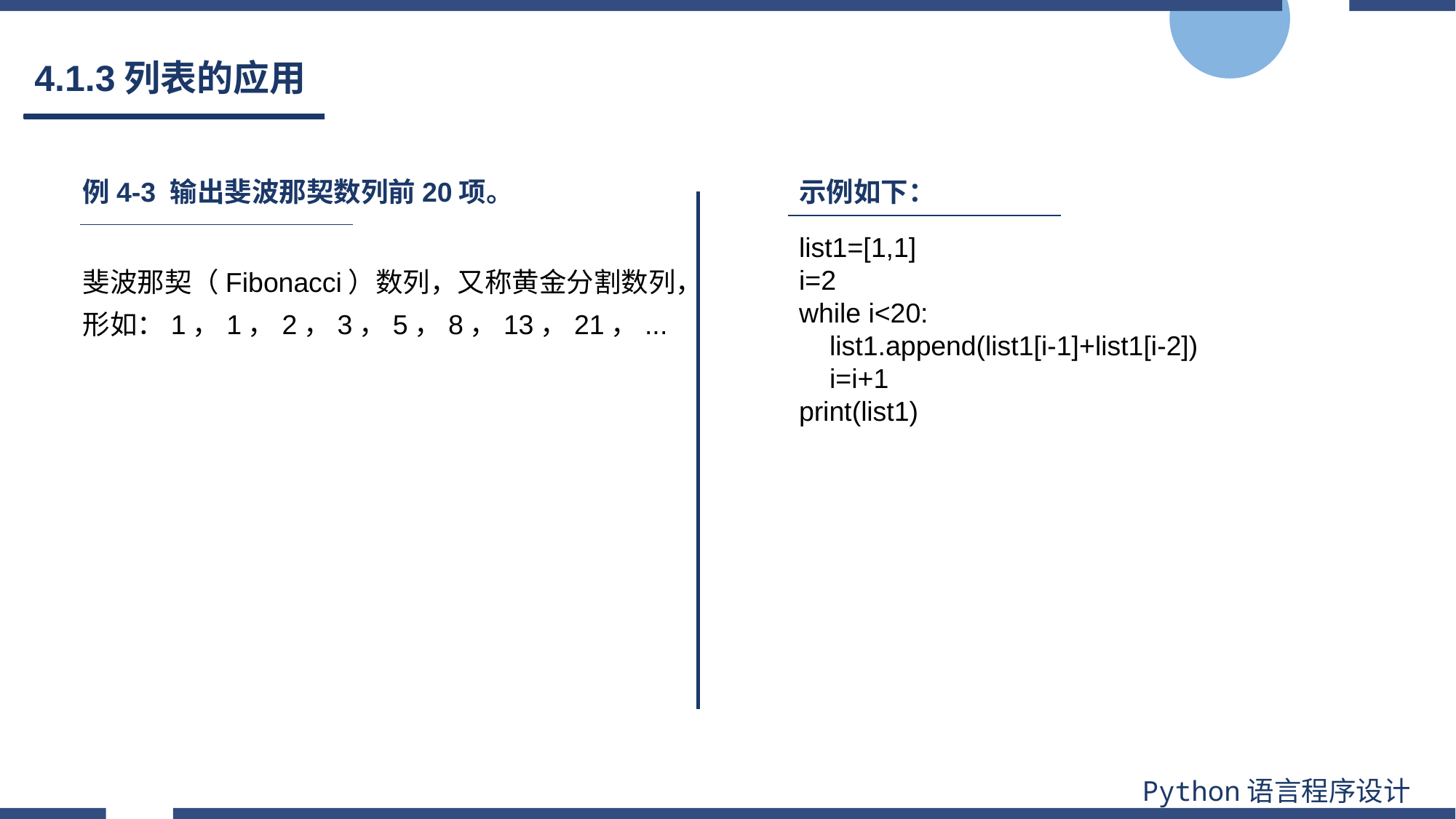

# 4.1.3列表的应用
例4-3 输出斐波那契数列前20项。
示例如下：
list1=[1,1]
i=2
while i<20:
    list1.append(list1[i-1]+list1[i-2])
    i=i+1
print(list1)
斐波那契（Fibonacci）数列，又称黄金分割数列，形如：1，1，2，3，5，8，13，21，...